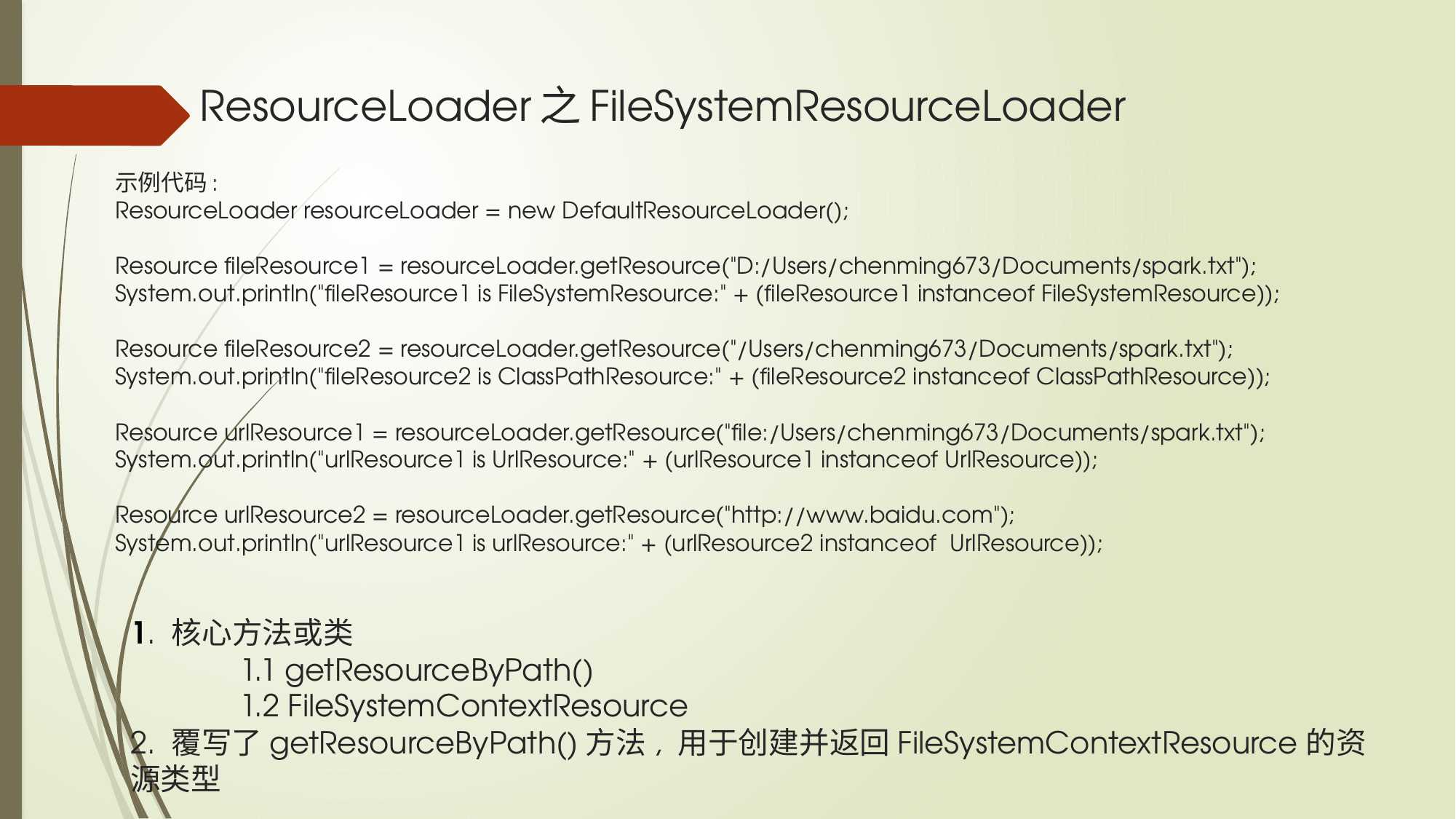

ResourceLoader之FileSystemResourceLoader
示例代码:
ResourceLoader resourceLoader = new DefaultResourceLoader();

Resource fileResource1 = resourceLoader.getResource("D:/Users/chenming673/Documents/spark.txt");
System.out.println("fileResource1 is FileSystemResource:" + (fileResource1 instanceof FileSystemResource));

Resource fileResource2 = resourceLoader.getResource("/Users/chenming673/Documents/spark.txt");
System.out.println("fileResource2 is ClassPathResource:" + (fileResource2 instanceof ClassPathResource));

Resource urlResource1 = resourceLoader.getResource("file:/Users/chenming673/Documents/spark.txt");
System.out.println("urlResource1 is UrlResource:" + (urlResource1 instanceof UrlResource));

Resource urlResource2 = resourceLoader.getResource("http://www.baidu.com");
System.out.println("urlResource1 is urlResource:" + (urlResource2 instanceof  UrlResource));
1. 核心方法或类
	1.1 getResourceByPath()
	1.2 FileSystemContextResource
2. 覆写了getResourceByPath()方法, 用于创建并返回FileSystemContextResource的资源类型